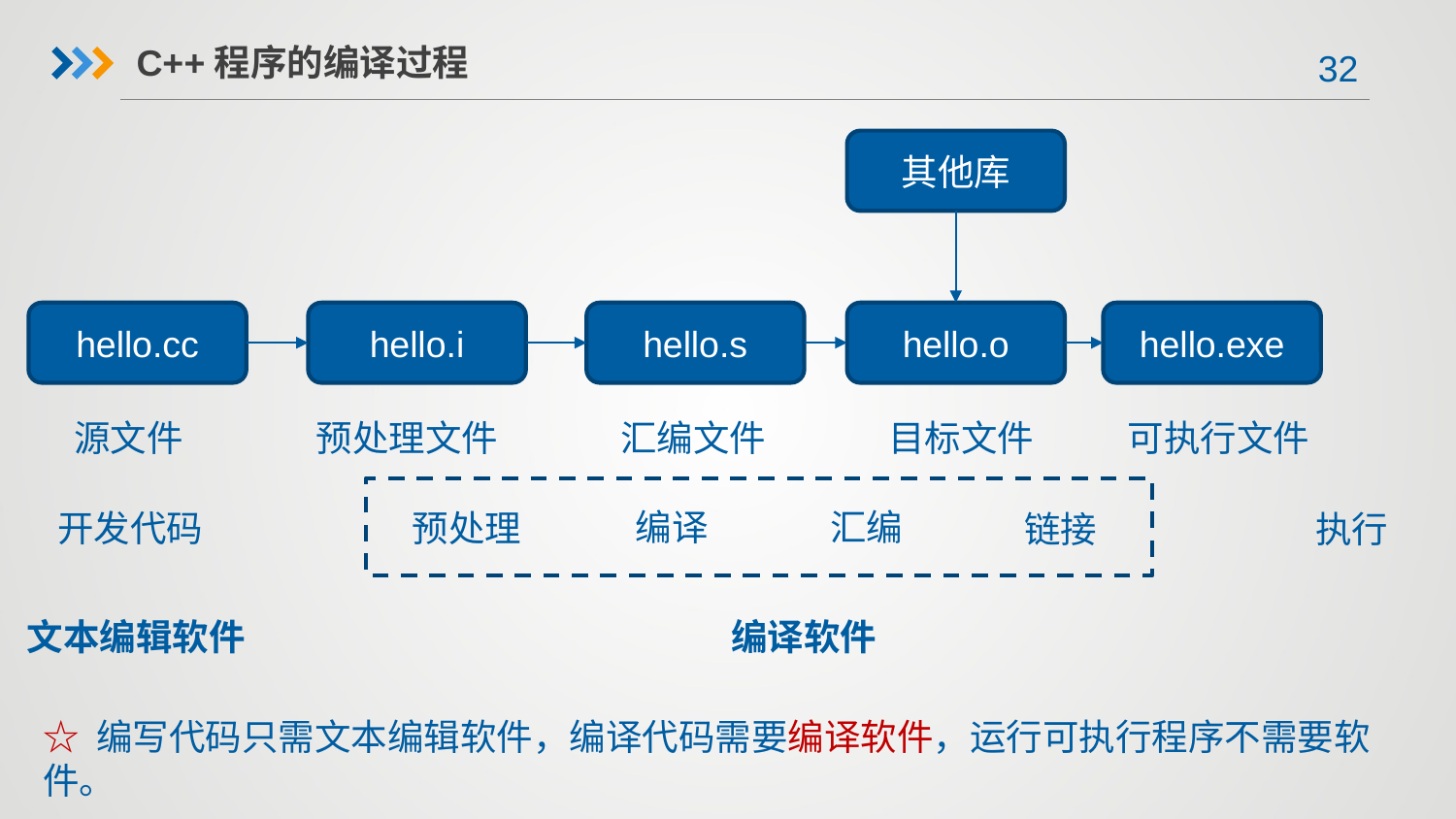

C++程序的编译过程
其他库
hello.cc
hello.i
hello.s
hello.o
hello.exe
源文件
预处理文件
汇编文件
目标文件
可执行文件

汇编
编译
开发代码
预处理
执行
链接
文本编辑软件
编译软件
☆ 编写代码只需文本编辑软件，编译代码需要编译软件，运行可执行程序不需要软件。